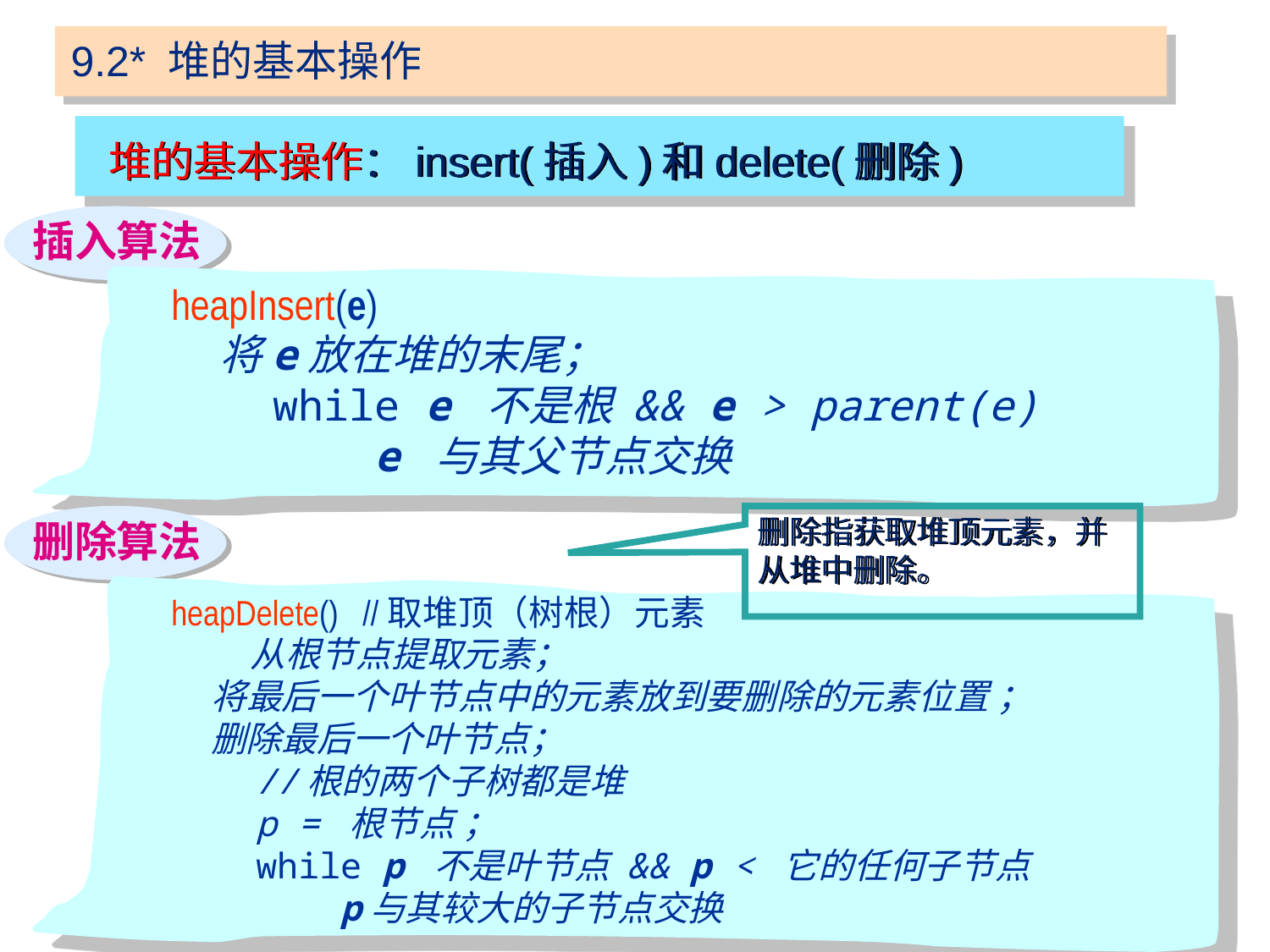

9.2* 堆的基本操作

堆的基本操作：insert(插入)和delete(删除)

 插入算法

heapInsert(e)
    将e放在堆的末尾；
    while e 不是根 && e > parent(e)
        e 与其父节点交换

 删除算法

删除指获取堆顶元素，并从堆中删除。

heapDelete()   //取堆顶（树根）元素
         从根节点提取元素；
    将最后一个叶节点中的元素放到要删除的元素位置 ；
    删除最后一个叶节点；
    //根的两个子树都是堆
    p = 根节点 ；
    while p 不是叶节点 && p < 它的任何子节点
        p与其较大的子节点交换
119